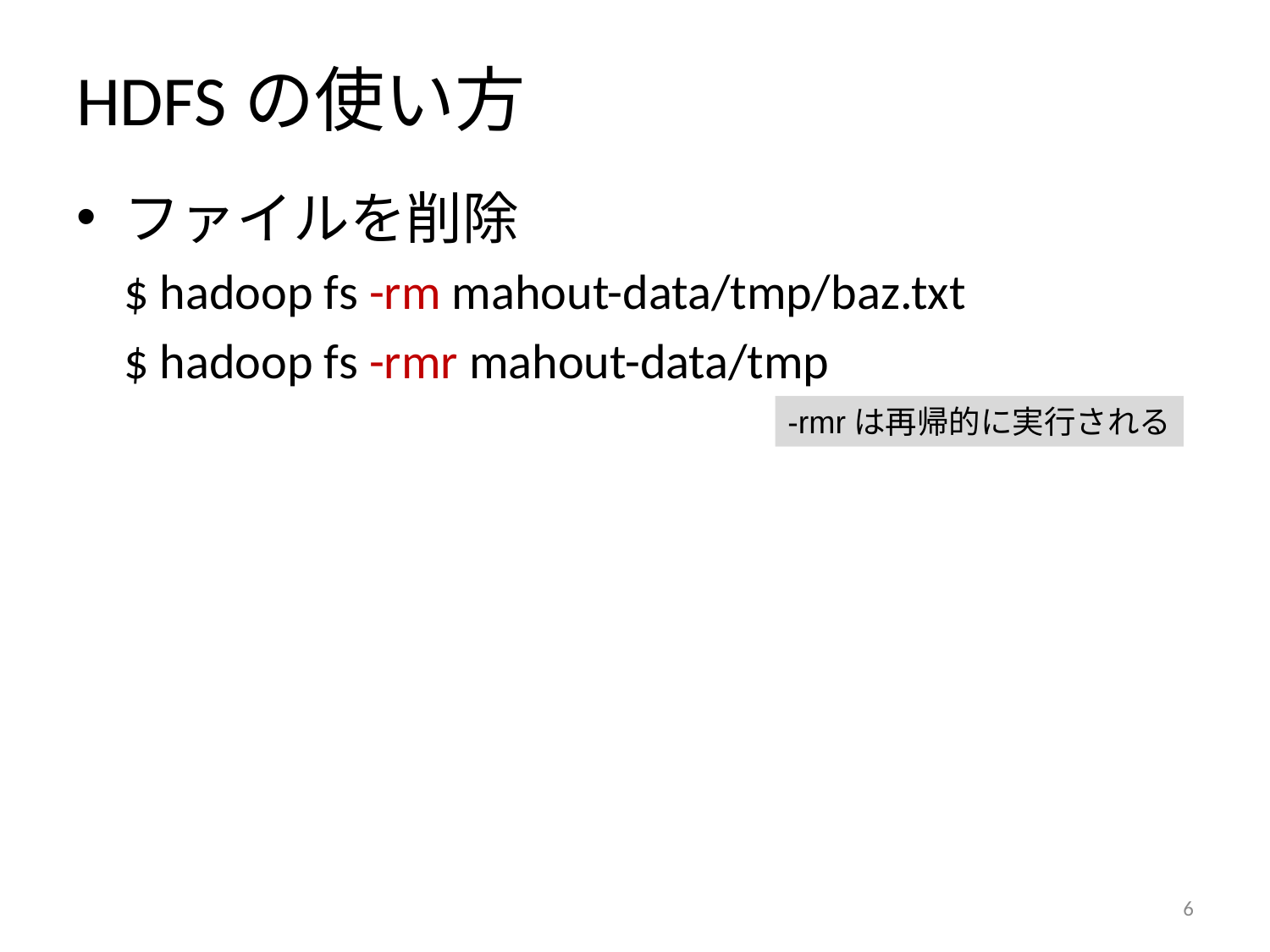

# HDFSの使い方
ファイルを削除
	$ hadoop fs -rm mahout-data/tmp/baz.txt
	$ hadoop fs -rmr mahout-data/tmp

-rmrは再帰的に実行される
6